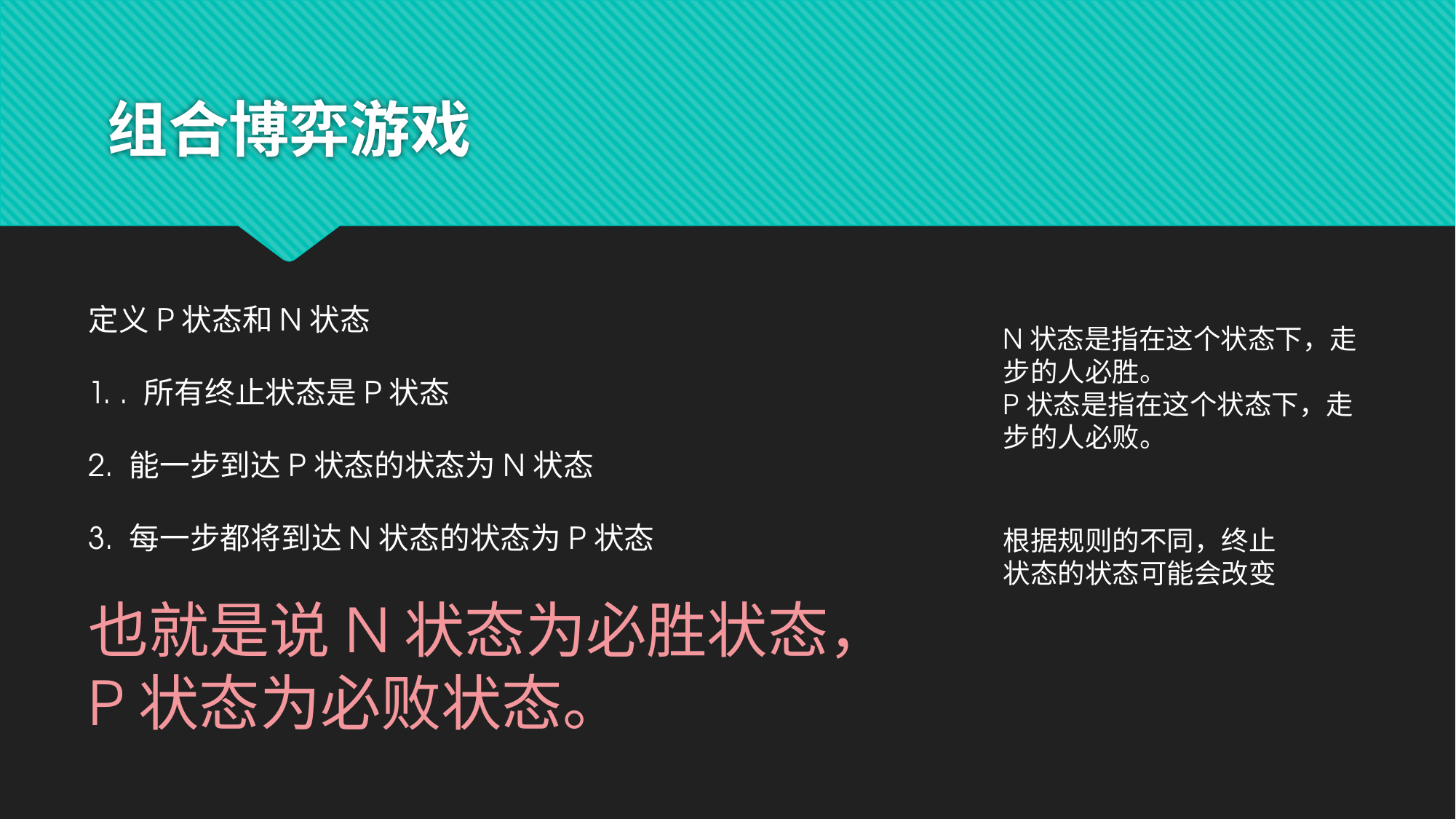

# 组合博弈游戏
定义P状态和N状态

1. . 所有终止状态是P状态

2. 能一步到达P状态的状态为N状态

3. 每一步都将到达N状态的状态为P状态

也就是说N状态为必胜状态，P状态为必败状态。

N状态是指在这个状态下，走步的人必胜。
P状态是指在这个状态下，走步的人必败。
根据规则的不同，终止状态的状态可能会改变